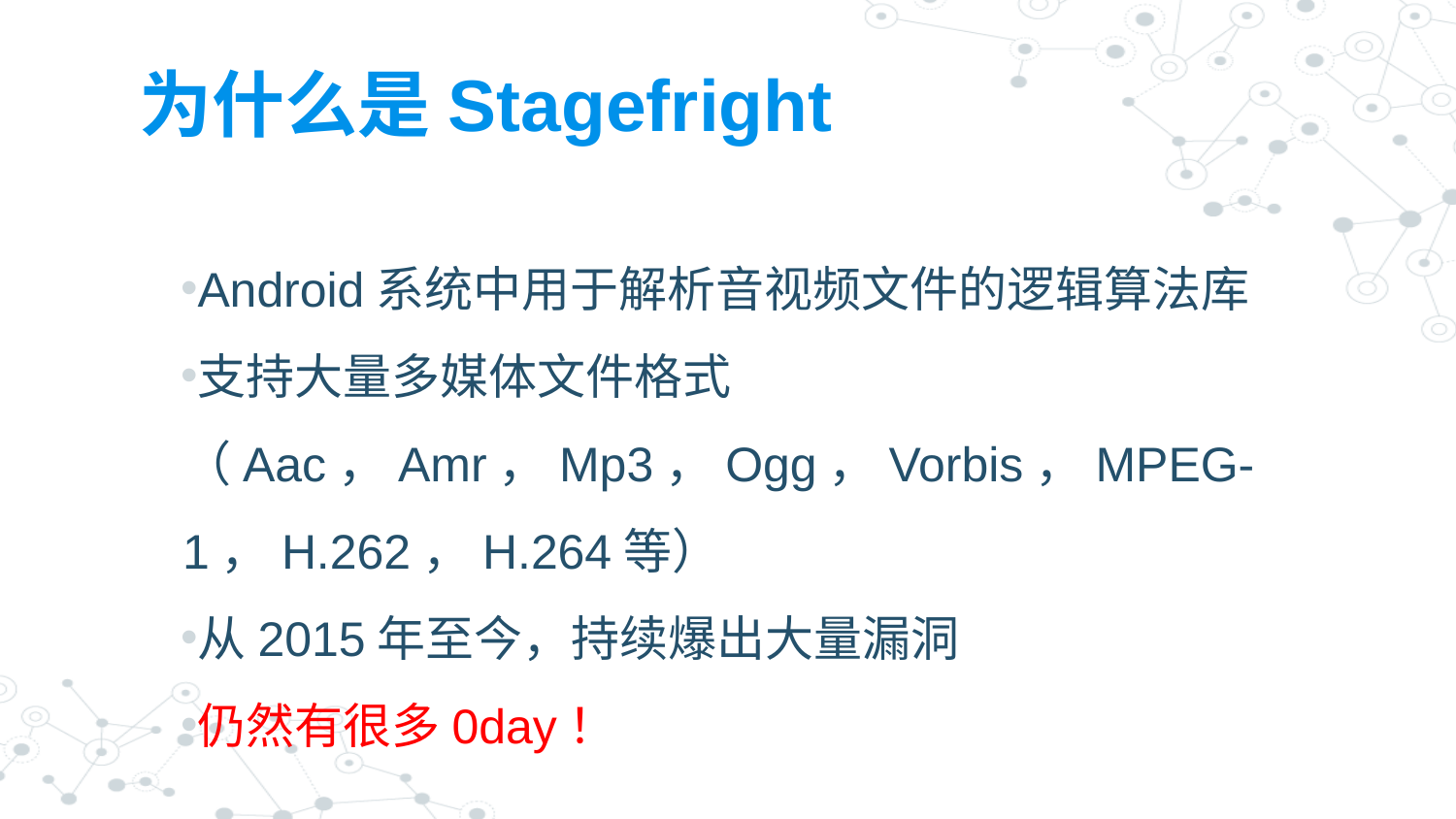

# 为什么是Stagefright
Android系统中用于解析音视频文件的逻辑算法库
支持大量多媒体文件格式（Aac，Amr，Mp3，Ogg，Vorbis，MPEG-1，H.262，H.264等）
从2015年至今，持续爆出大量漏洞
仍然有很多0day！